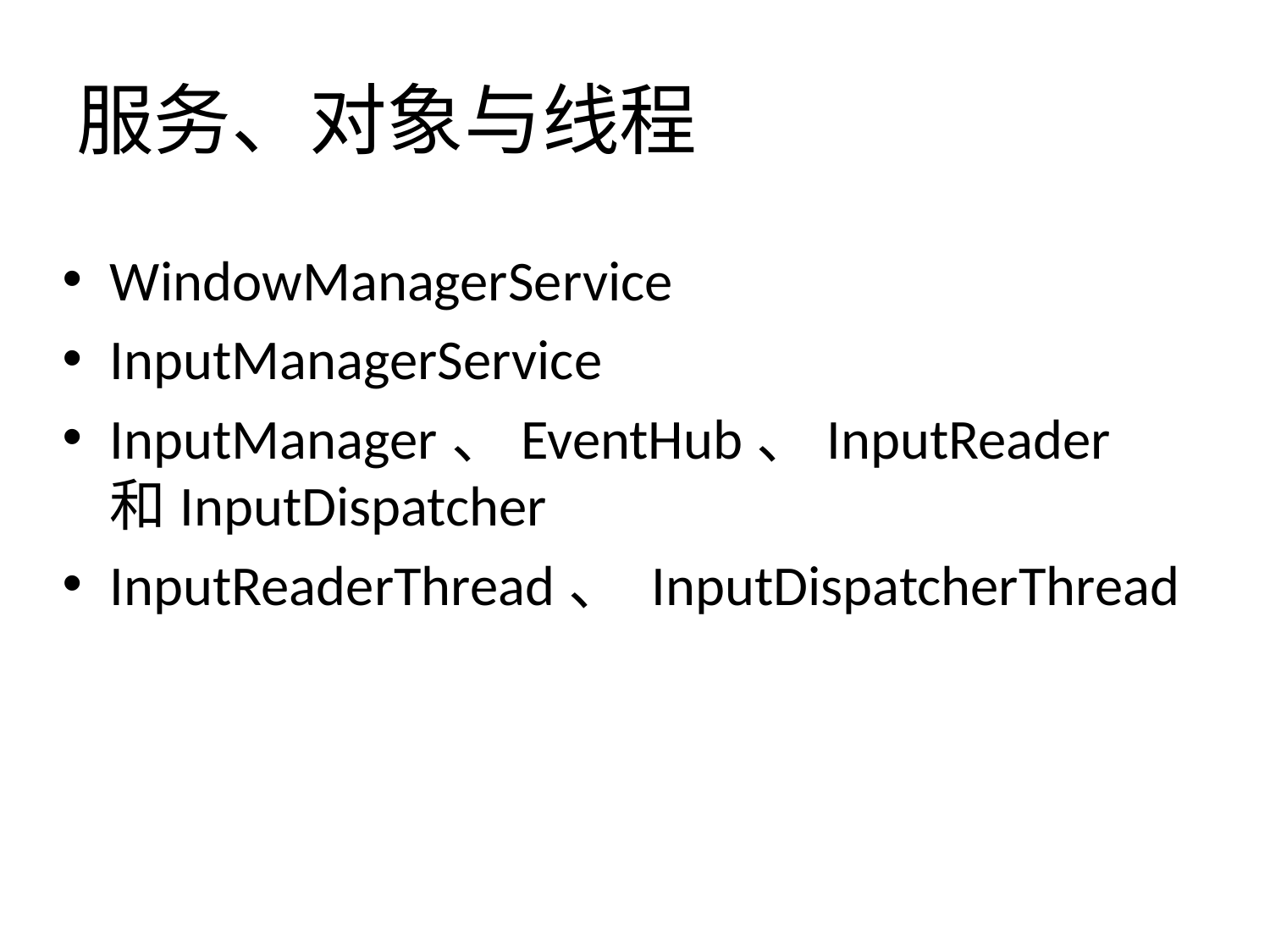

# 服务、对象与线程
WindowManagerService
InputManagerService
InputManager、EventHub、InputReader和InputDispatcher
InputReaderThread、 InputDispatcherThread